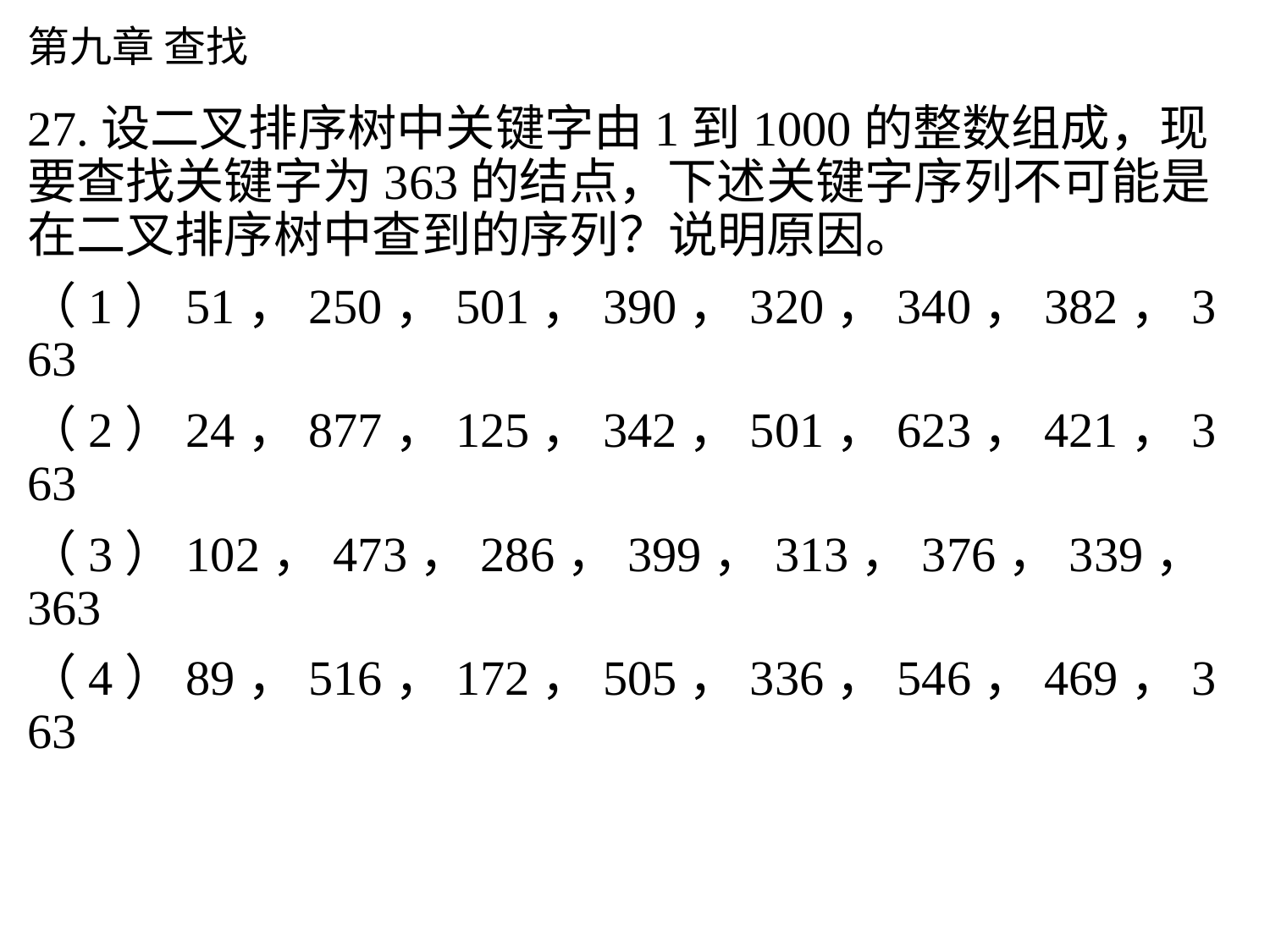

# 第九章 查找
27.设二叉排序树中关键字由1到1000的整数组成，现要查找关键字为363的结点，下述关键字序列不可能是在二叉排序树中查到的序列？说明原因。
（1）51，250，501，390，320，340，382，363
（2）24，877，125，342，501，623，421，363
（3）102，473，286，399，313，376，339，363
（4）89，516，172，505，336，546，469，363